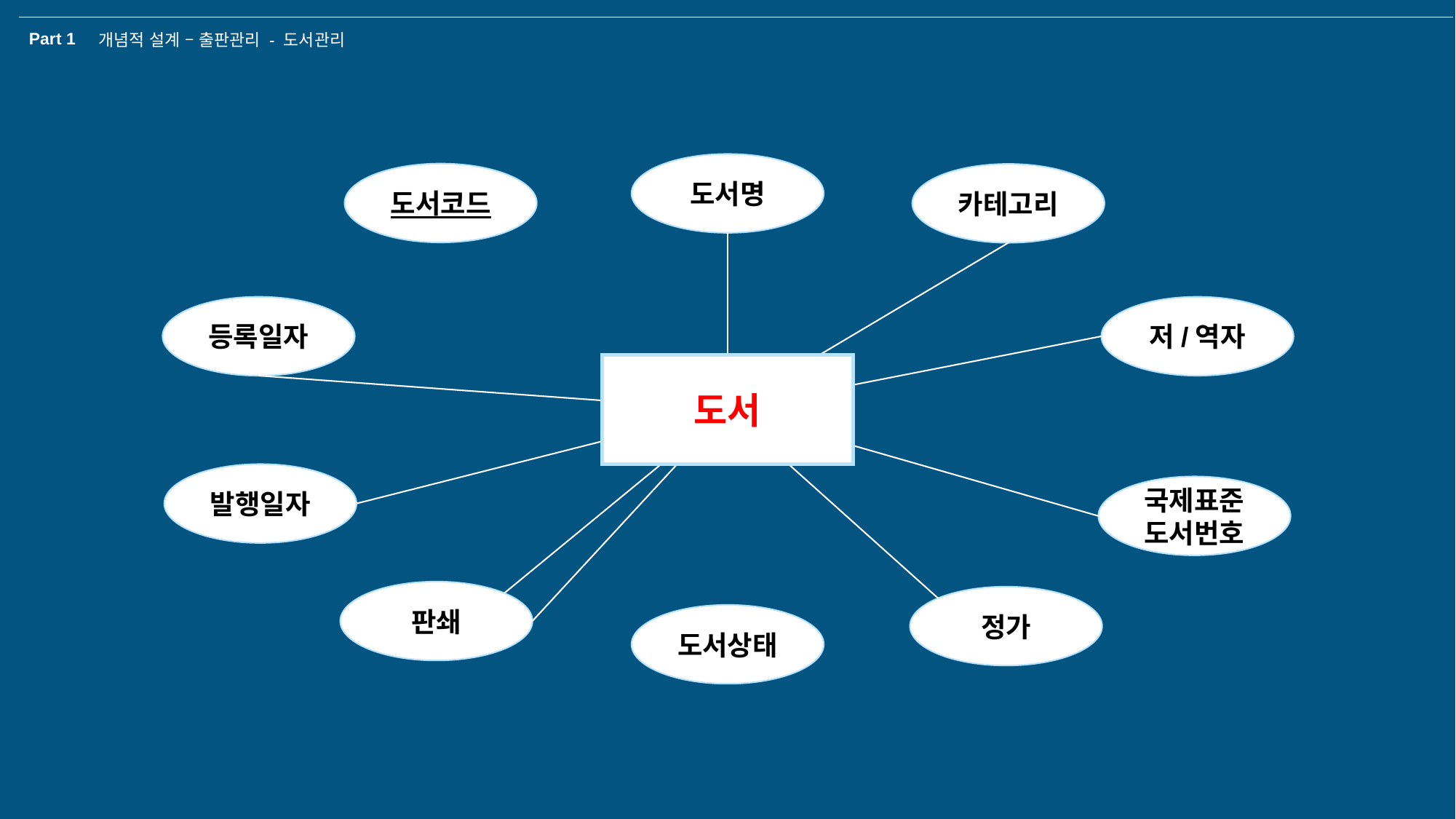

Part 1
개념적 설계 – 출판관리 - 도서관리
도서명
도서코드
카테고리
등록일자
저/역자
도서
발행일자
국제표준도서번호
판쇄
정가
도서상태